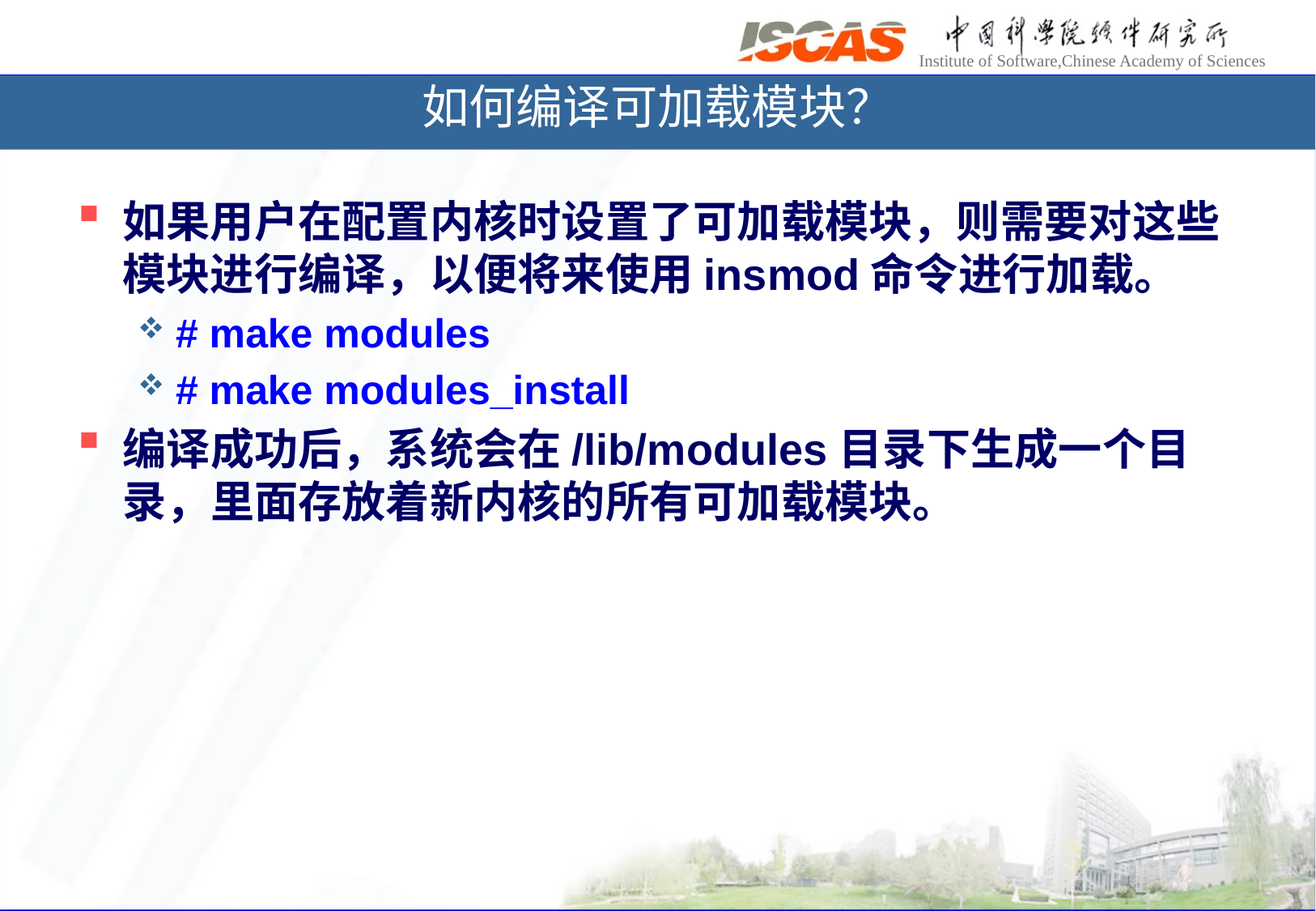

# 如何编译可加载模块？
如果用户在配置内核时设置了可加载模块，则需要对这些模块进行编译，以便将来使用insmod命令进行加载。
# make modules
# make modules_install
编译成功后，系统会在/lib/modules目录下生成一个目录，里面存放着新内核的所有可加载模块。